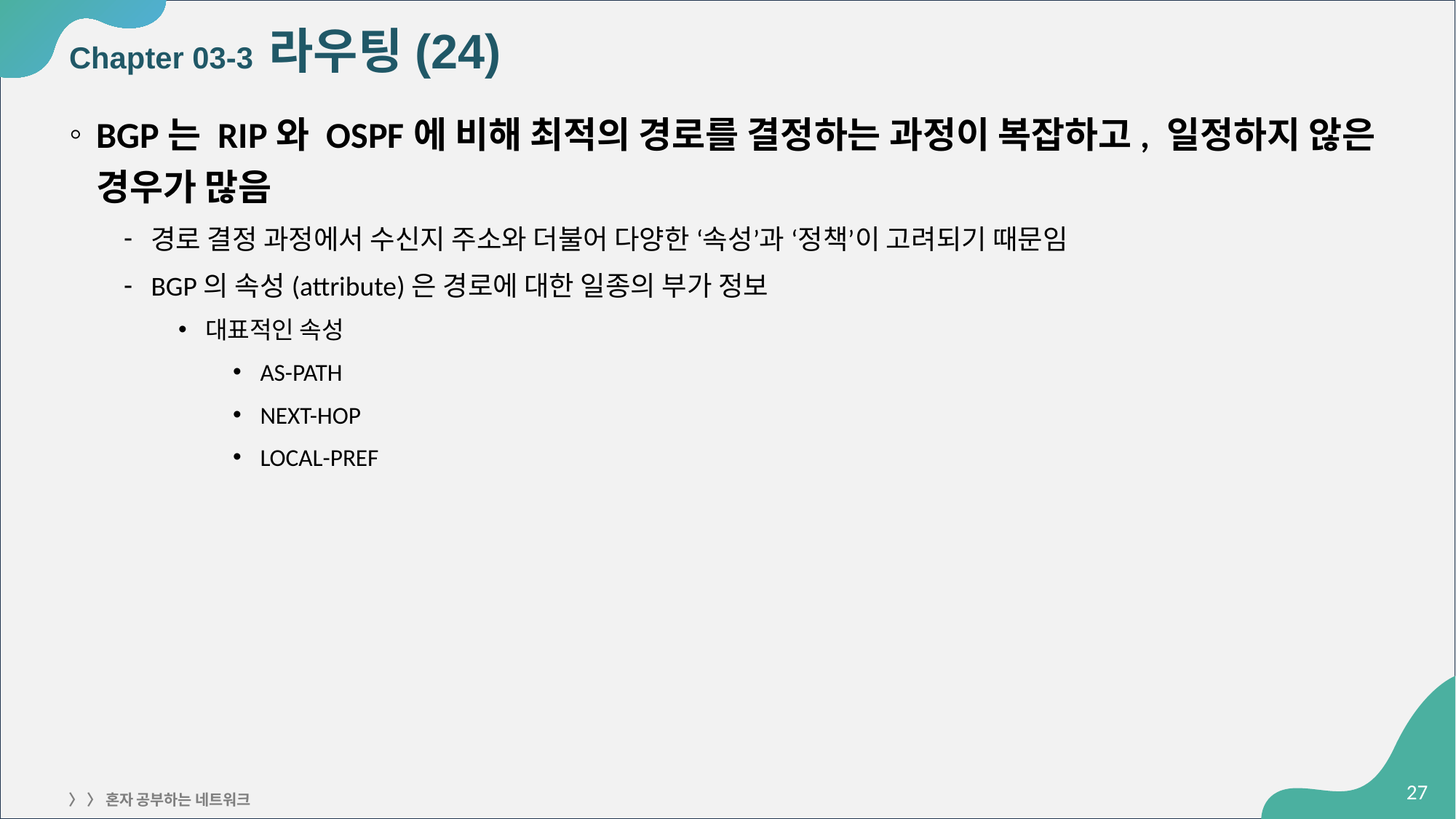

# Chapter 03-3 라우팅(24)
BGP는 RIP와 OSPF에 비해 최적의 경로를 결정하는 과정이 복잡하고, 일정하지 않은 경우가 많음
경로 결정 과정에서 수신지 주소와 더불어 다양한 ‘속성’과 ‘정책’이 고려되기 때문임
BGP의 속성(attribute)은 경로에 대한 일종의 부가 정보
대표적인 속성
AS-PATH
NEXT-HOP
LOCAL-PREF
27
〉 〉 혼자 공부하는 네트워크